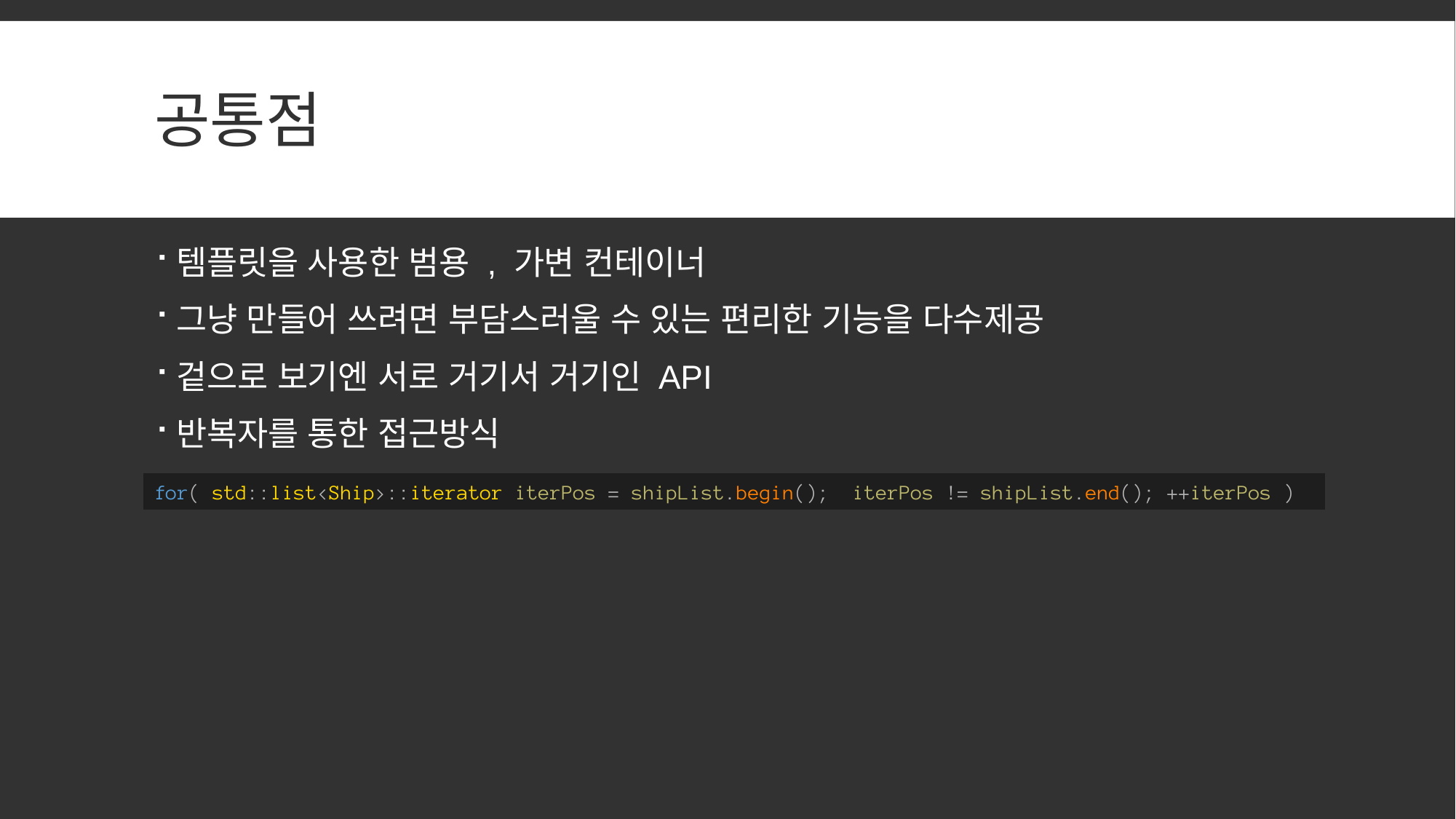

# 공통점
템플릿을 사용한 범용 , 가변 컨테이너
그냥 만들어 쓰려면 부담스러울 수 있는 편리한 기능을 다수제공
겉으로 보기엔 서로 거기서 거기인 API
반복자를 통한 접근방식

for( std::list<Ship>::iterator iterPos = shipList.begin();  iterPos != shipList.end(); ++iterPos )